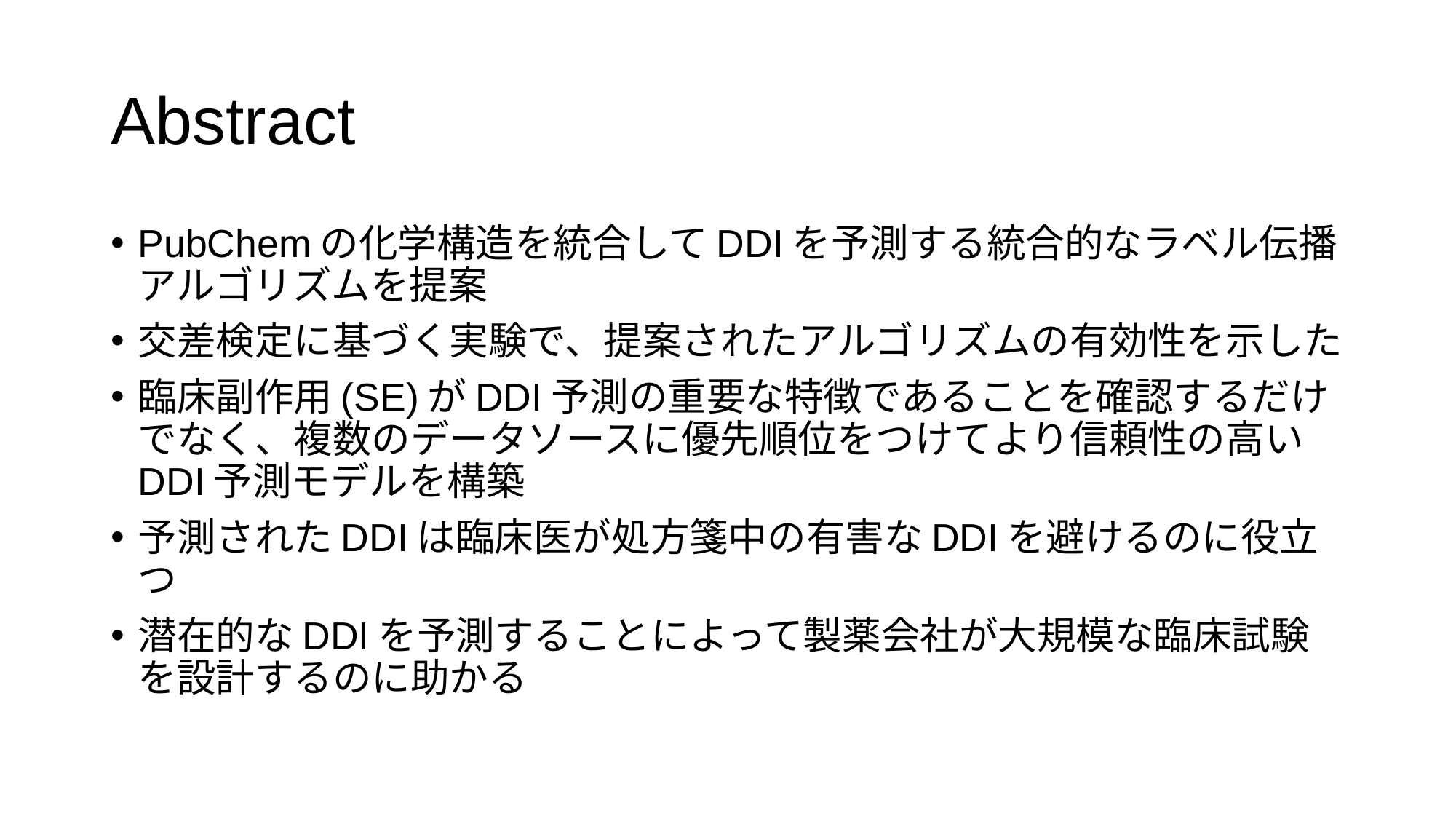

# Abstract
PubChemの化学構造を統合してDDIを予測する統合的なラベル伝播アルゴリズムを提案
交差検定に基づく実験で、提案されたアルゴリズムの有効性を示した
臨床副作用(SE)がDDI予測の重要な特徴であることを確認するだけでなく、複数のデータソースに優先順位をつけてより信頼性の高いDDI予測モデルを構築
予測されたDDIは臨床医が処方箋中の有害なDDIを避けるのに役立つ
潜在的なDDIを予測することによって製薬会社が大規模な臨床試験を設計するのに助かる